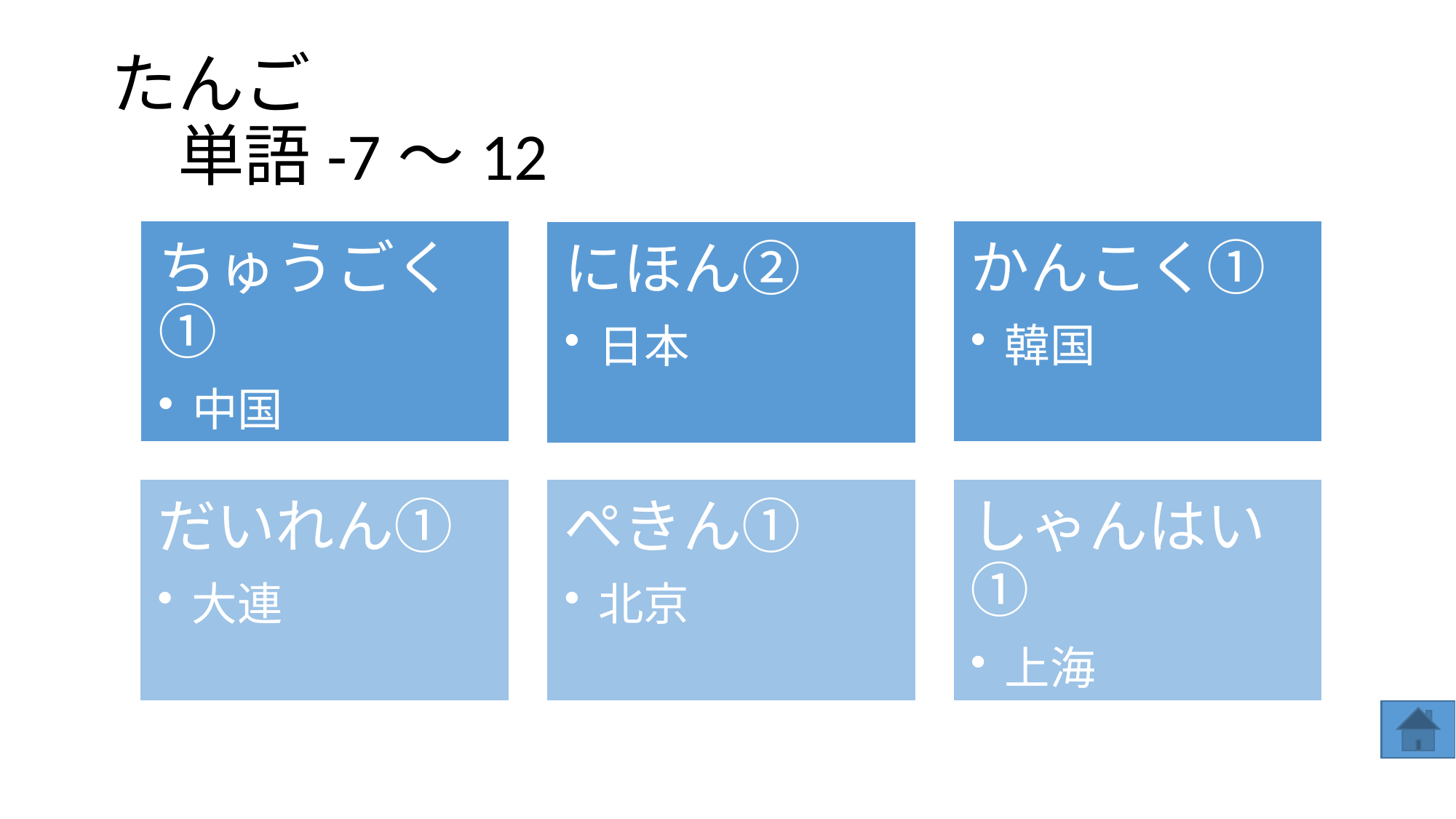

# たんご 　単語-7～12
ちゅうごく①
中国
だいれん①
大連
かんこく①
韓国
にほん②
日本
ぺきん①
北京
しゃんはい①
上海